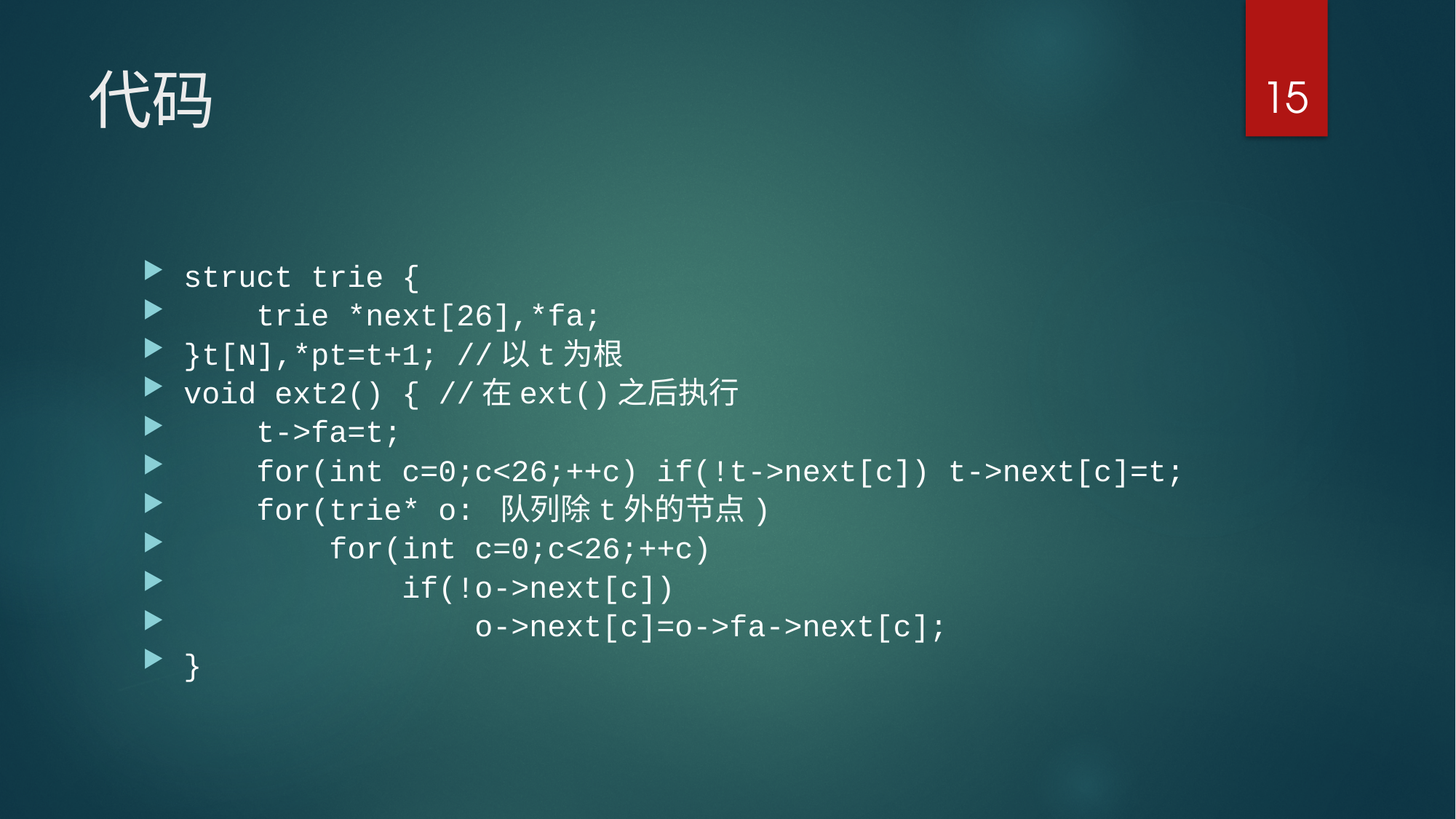

15
# 代码
struct trie {
    trie *next[26],*fa;
}t[N],*pt=t+1; //以t为根
void ext2() { //在ext()之后执行
    t->fa=t;
    for(int c=0;c<26;++c) if(!t->next[c]) t->next[c]=t;
    for(trie* o: 队列除t外的节点)
        for(int c=0;c<26;++c)
            if(!o->next[c])
                o->next[c]=o->fa->next[c];
}